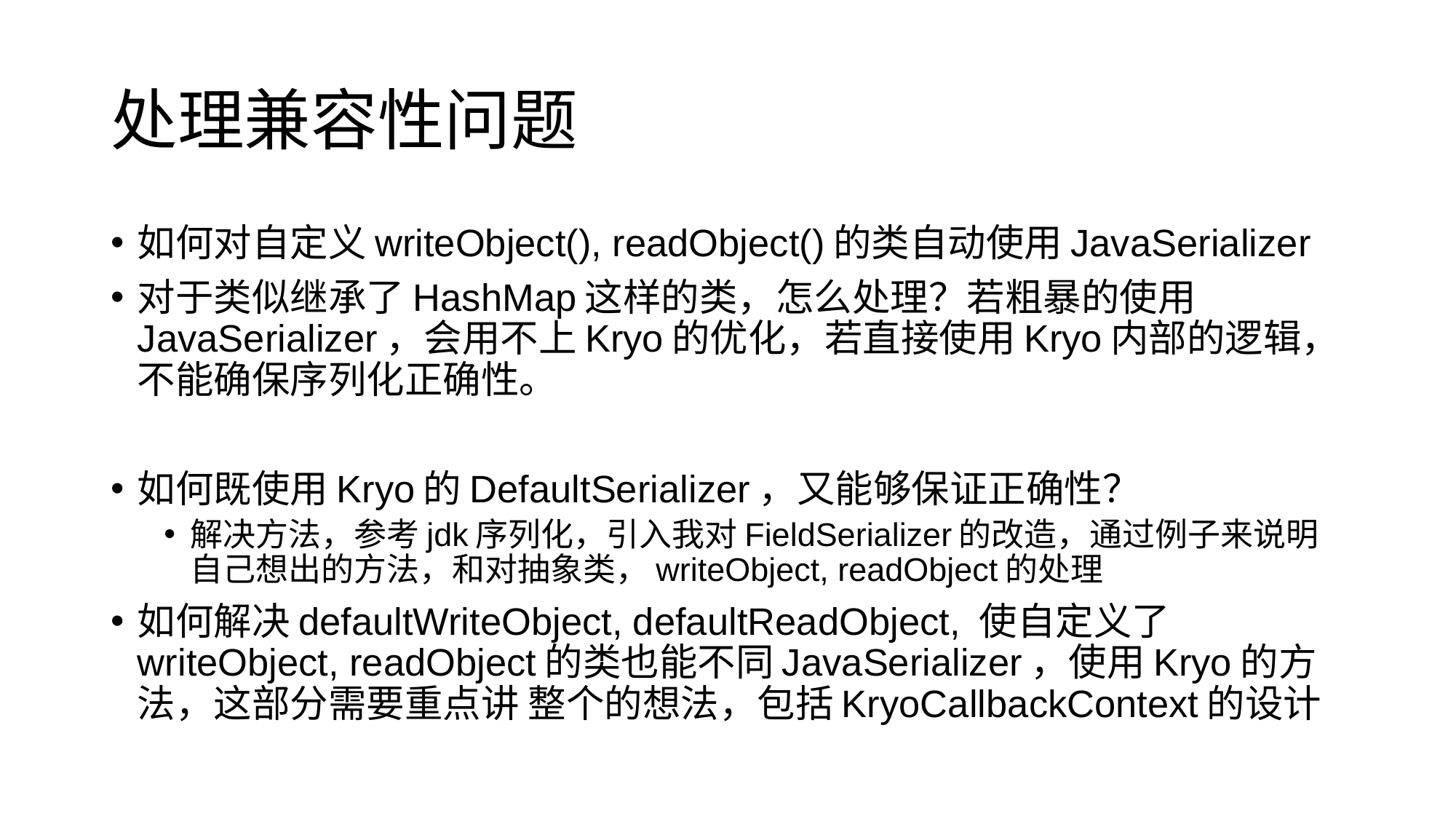

# 处理兼容性问题
如何对自定义writeObject(), readObject()的类自动使用JavaSerializer
对于类似继承了HashMap这样的类，怎么处理？若粗暴的使用JavaSerializer，会用不上Kryo的优化，若直接使用Kryo内部的逻辑，不能确保序列化正确性。

如何既使用Kryo的DefaultSerializer，又能够保证正确性？
解决方法，参考jdk序列化，引入我对FieldSerializer的改造，通过例子来说明自己想出的方法，和对抽象类，writeObject, readObject的处理
如何解决defaultWriteObject, defaultReadObject, 使自定义了writeObject, readObject的类也能不同JavaSerializer，使用Kryo的方法，这部分需要重点讲 整个的想法，包括KryoCallbackContext的设计